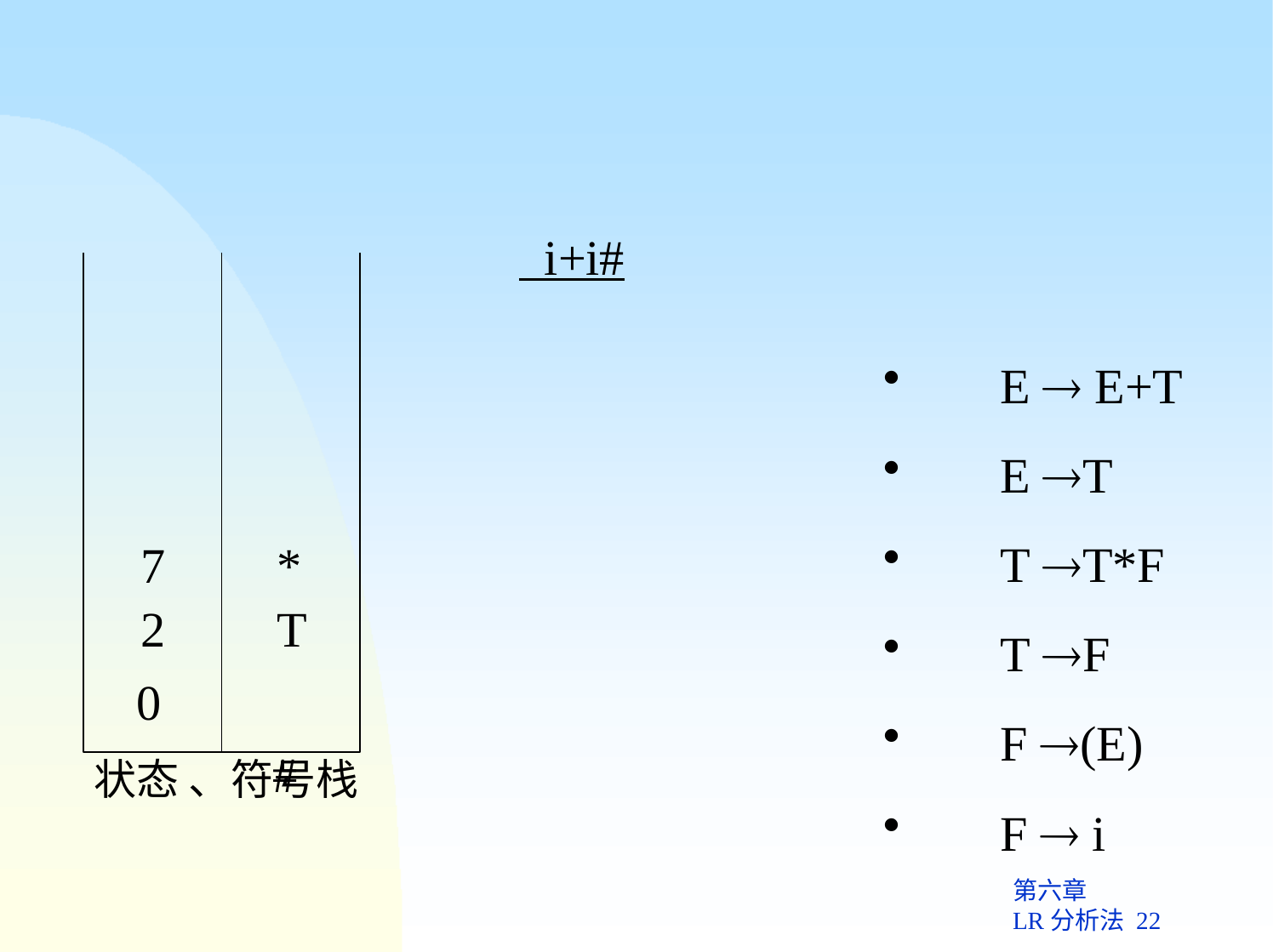

# i+i#

E → E+T
E →T
T →T*F
T →F
F →(E)
F → i
第六章	LR分析法 22
7
2
0
*
T  #
状态 、符号栈